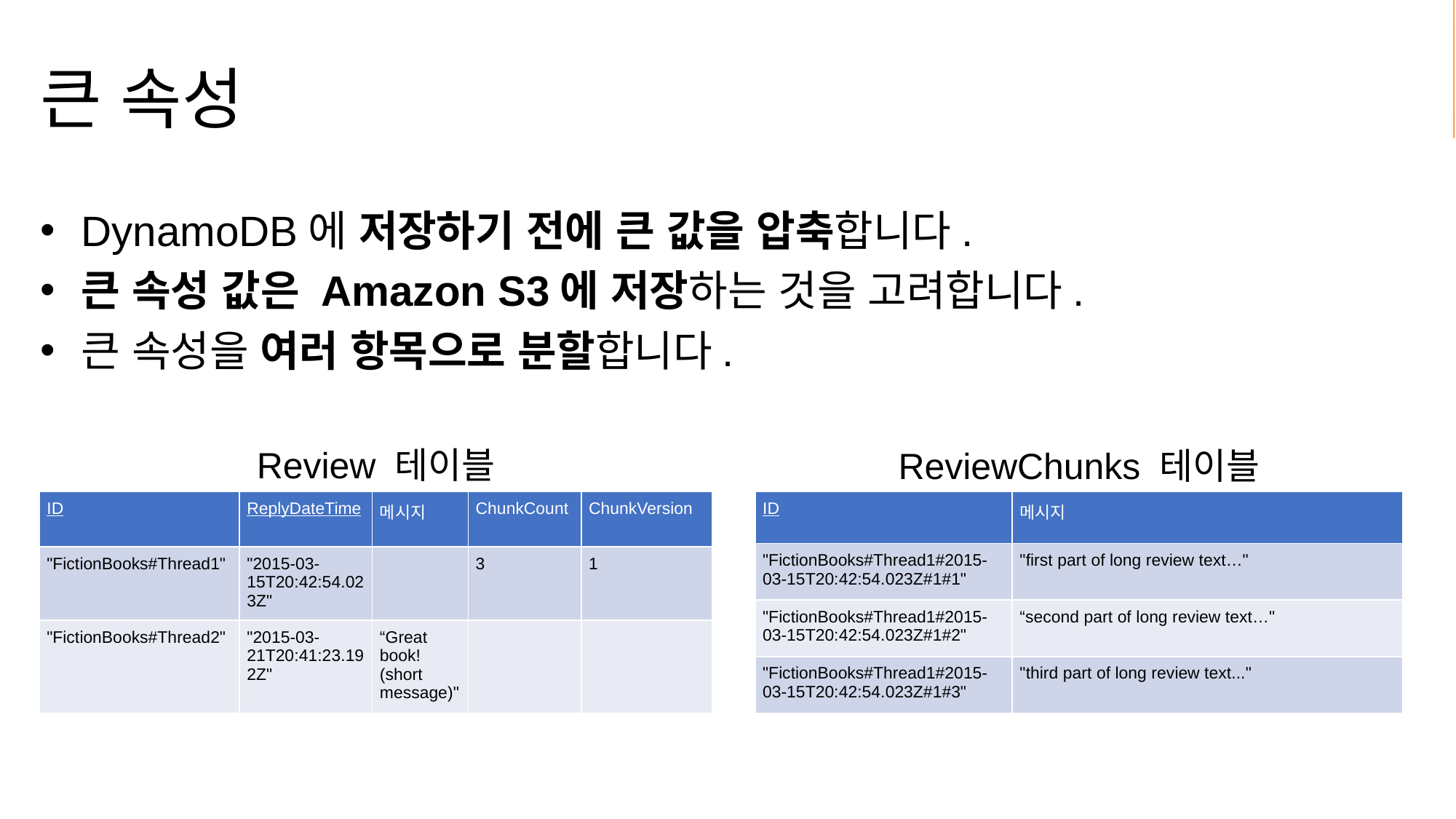

# 큰 속성
DynamoDB에 저장하기 전에 큰 값을 압축합니다.
큰 속성 값은 Amazon S3에 저장하는 것을 고려합니다.
큰 속성을 여러 항목으로 분할합니다.
Review 테이블
ReviewChunks 테이블
| ID | ReplyDateTime | 메시지 | ChunkCount | ChunkVersion |
| --- | --- | --- | --- | --- |
| "FictionBooks#Thread1" | "2015-03-15T20:42:54.023Z" |  | 3 | 1 |
| "FictionBooks#Thread2" | "2015-03-21T20:41:23.192Z" | “Great book! (short message)" |  |  |
| ID | 메시지 |
| --- | --- |
| "FictionBooks#Thread1#2015-03-15T20:42:54.023Z#1#1" | "first part of long review text…" |
| "FictionBooks#Thread1#2015-03-15T20:42:54.023Z#1#2" | “second part of long review text…" |
| "FictionBooks#Thread1#2015-03-15T20:42:54.023Z#1#3" | "third part of long review text..." |